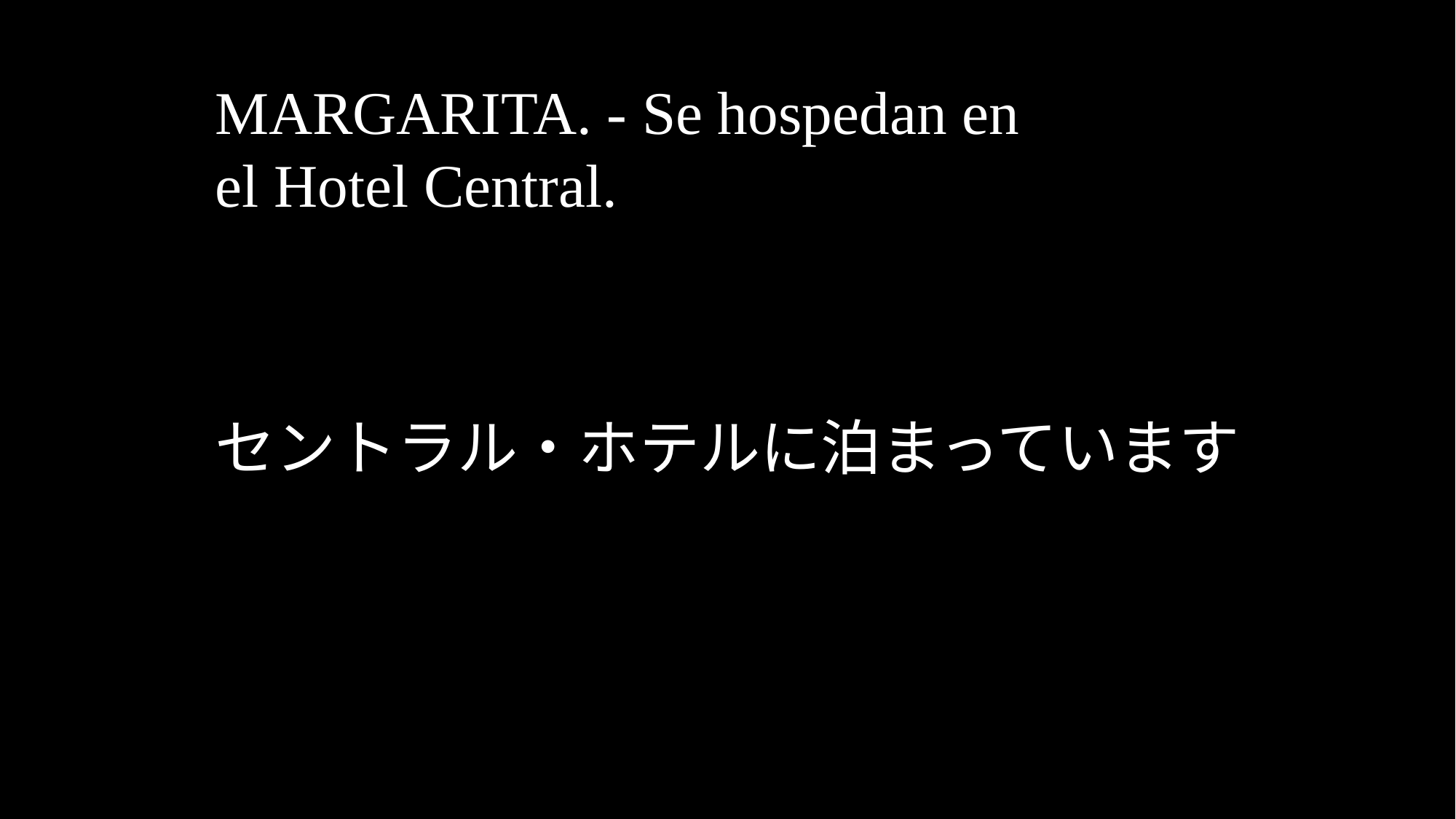

MARGARITA. - Se hospedan en el Hotel Central.

セントラル・ホテルに泊まっています